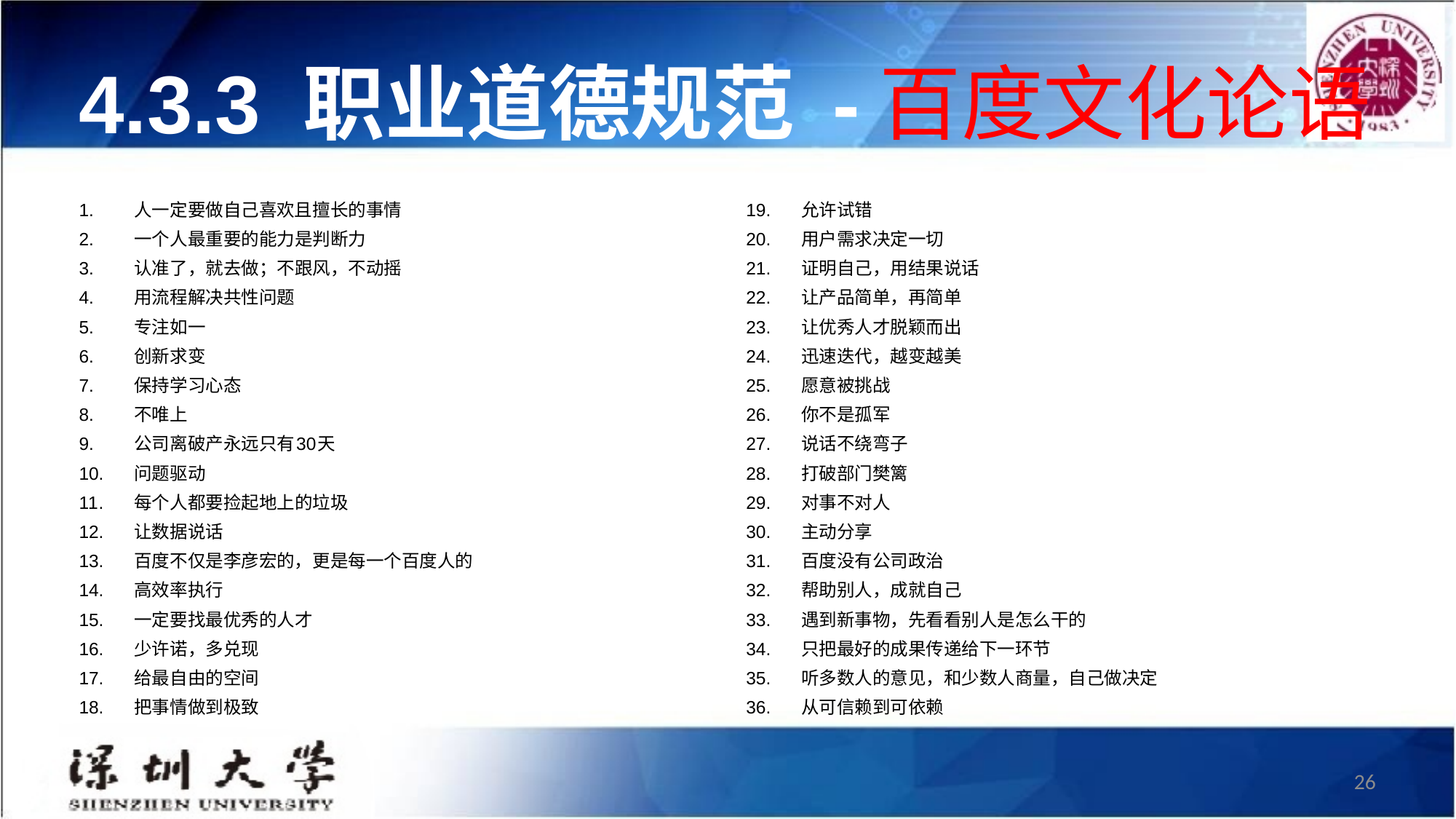

# 4.3.3 职业道德规范 -百度文化论语
人一定要做自己喜欢且擅长的事情
一个人最重要的能力是判断力
认准了，就去做；不跟风，不动摇
用流程解决共性问题
专注如一
创新求变
保持学习心态
不唯上
公司离破产永远只有30天
问题驱动
每个人都要捡起地上的垃圾
让数据说话
百度不仅是李彦宏的，更是每一个百度人的
高效率执行
一定要找最优秀的人才
少许诺，多兑现
给最自由的空间
把事情做到极致
允许试错
用户需求决定一切
证明自己，用结果说话
让产品简单，再简单
让优秀人才脱颖而出
迅速迭代，越变越美
愿意被挑战
你不是孤军
说话不绕弯子
打破部门樊篱
对事不对人
主动分享
百度没有公司政治
帮助别人，成就自己
遇到新事物，先看看别人是怎么干的
只把最好的成果传递给下一环节
听多数人的意见，和少数人商量，自己做决定
从可信赖到可依赖
26